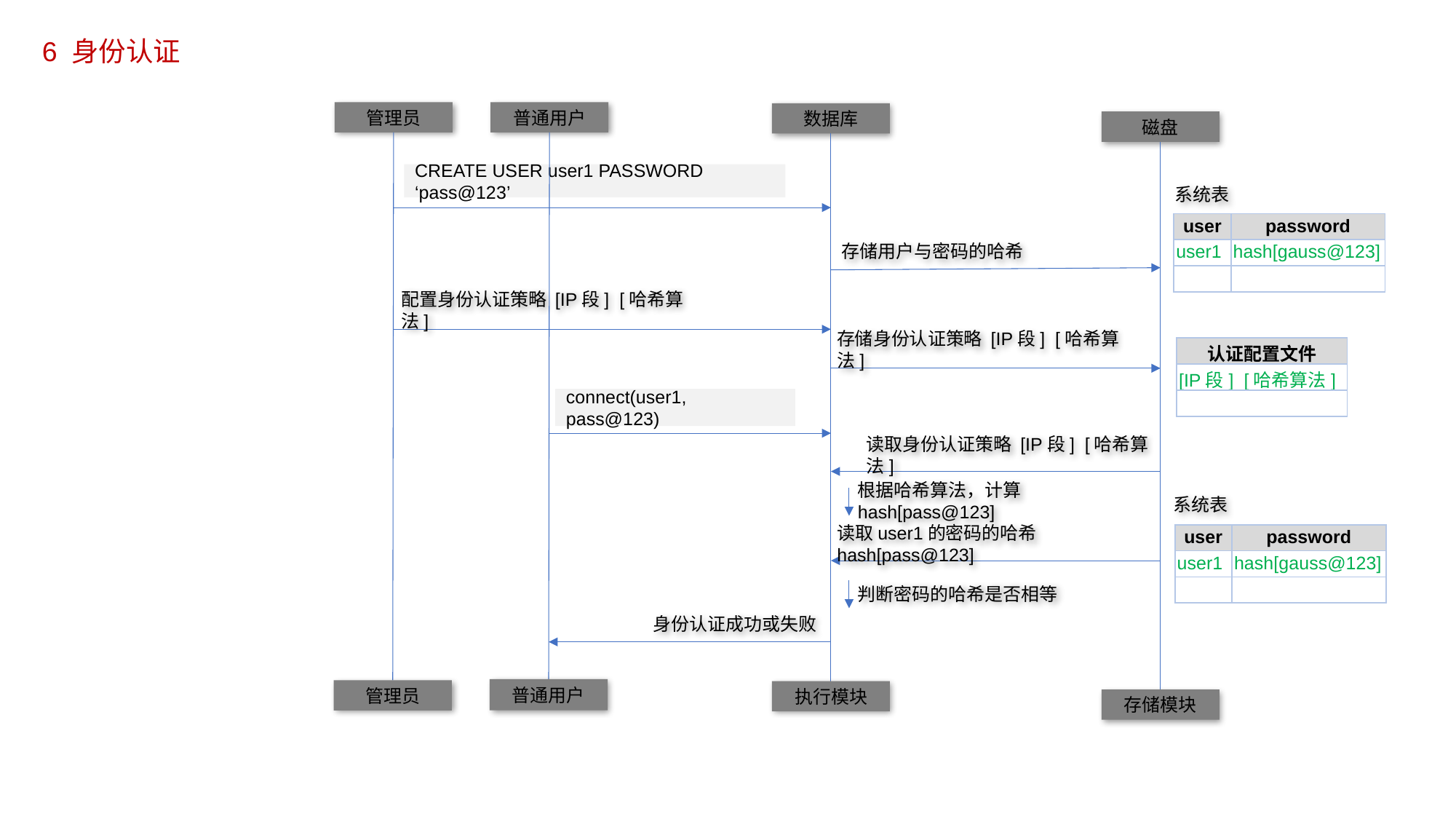

6 身份认证
管理员
普通用户
数据库
磁盘
CREATE USER user1 PASSWORD ‘pass@123’
系统表
| user | password |
| --- | --- |
| user1 | hash[gauss@123] |
|  |  |
存储用户与密码的哈希
配置身份认证策略 [IP段]  [哈希算法]
存储身份认证策略 [IP段]  [哈希算法]
| 认证配置文件 |
| --- |
| [IP段] [哈希算法] |
|  |
connect(user1, pass@123)
读取身份认证策略 [IP段]  [哈希算法]
根据哈希算法，计算hash[pass@123]
系统表
读取user1的密码的哈希 hash[pass@123]
| user | password |
| --- | --- |
| user1 | hash[gauss@123] |
|  |  |
判断密码的哈希是否相等
身份认证成功或失败
普通用户
管理员
执行模块
存储模块